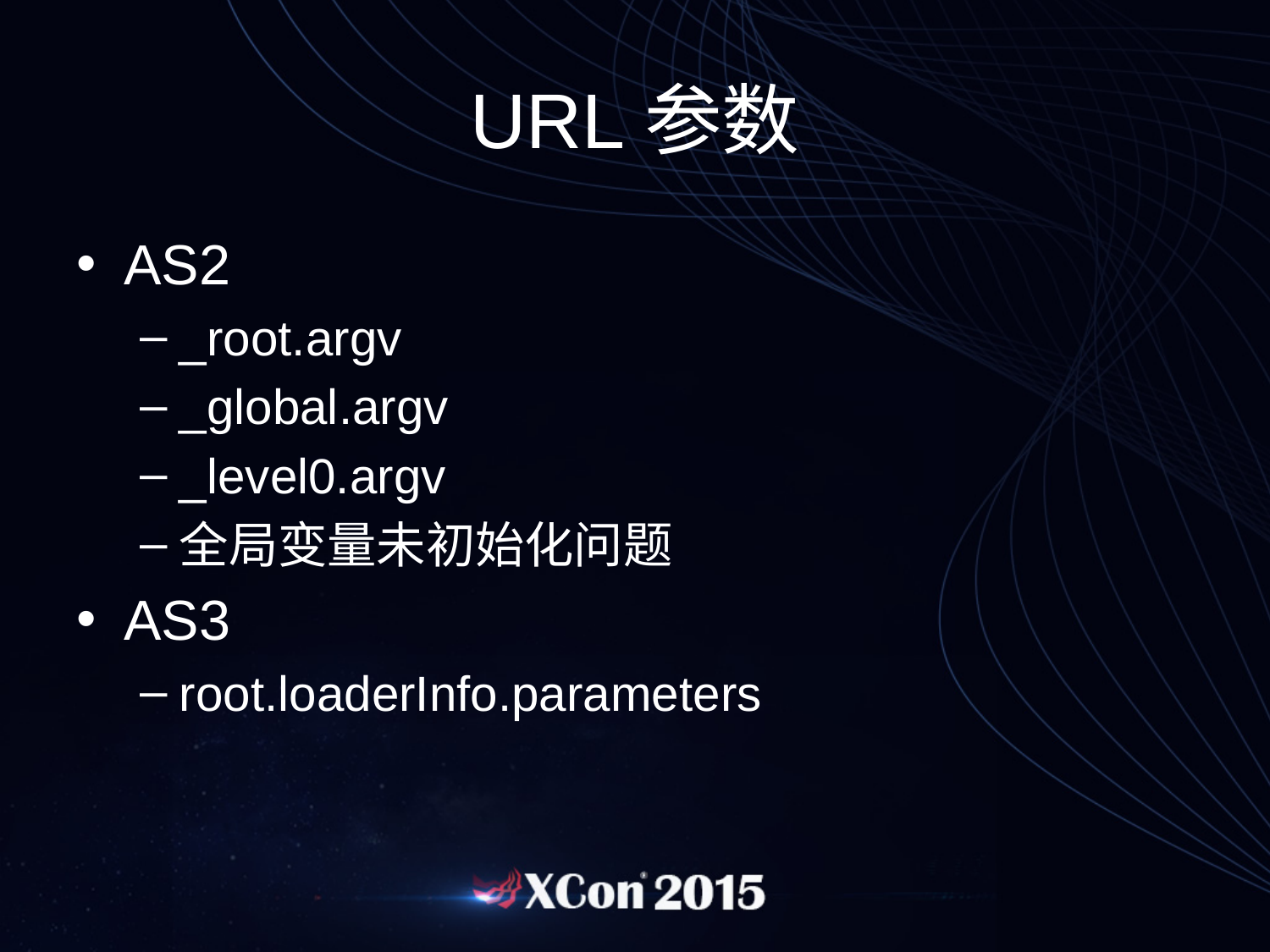

# URL参数
AS2
_root.argv
_global.argv
_level0.argv
全局变量未初始化问题
AS3
root.loaderInfo.parameters